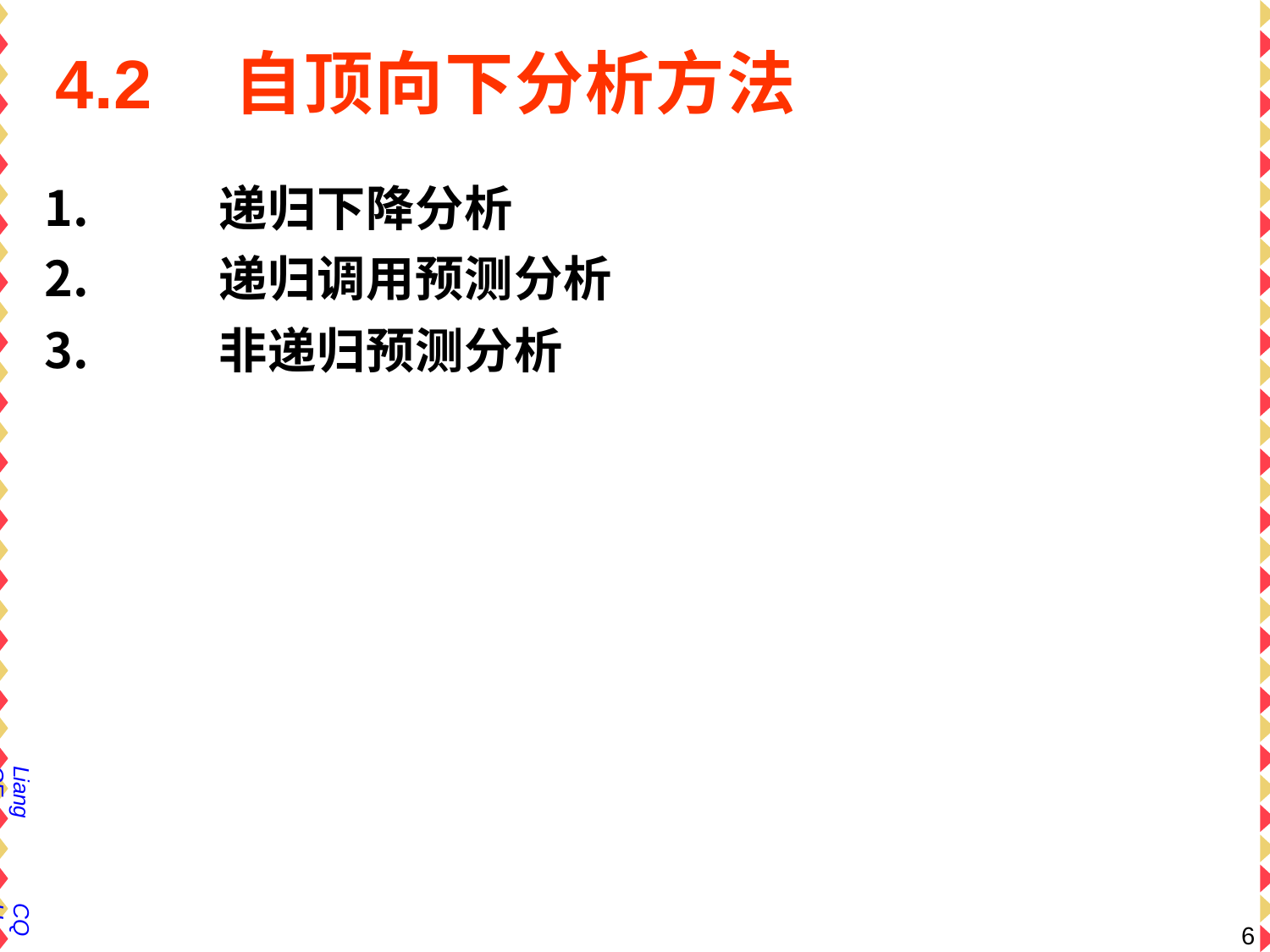

# 4.2	自顶向下分析方法
递归下降分析
递归调用预测分析
非递归预测分析
Liang GE
CQU
6